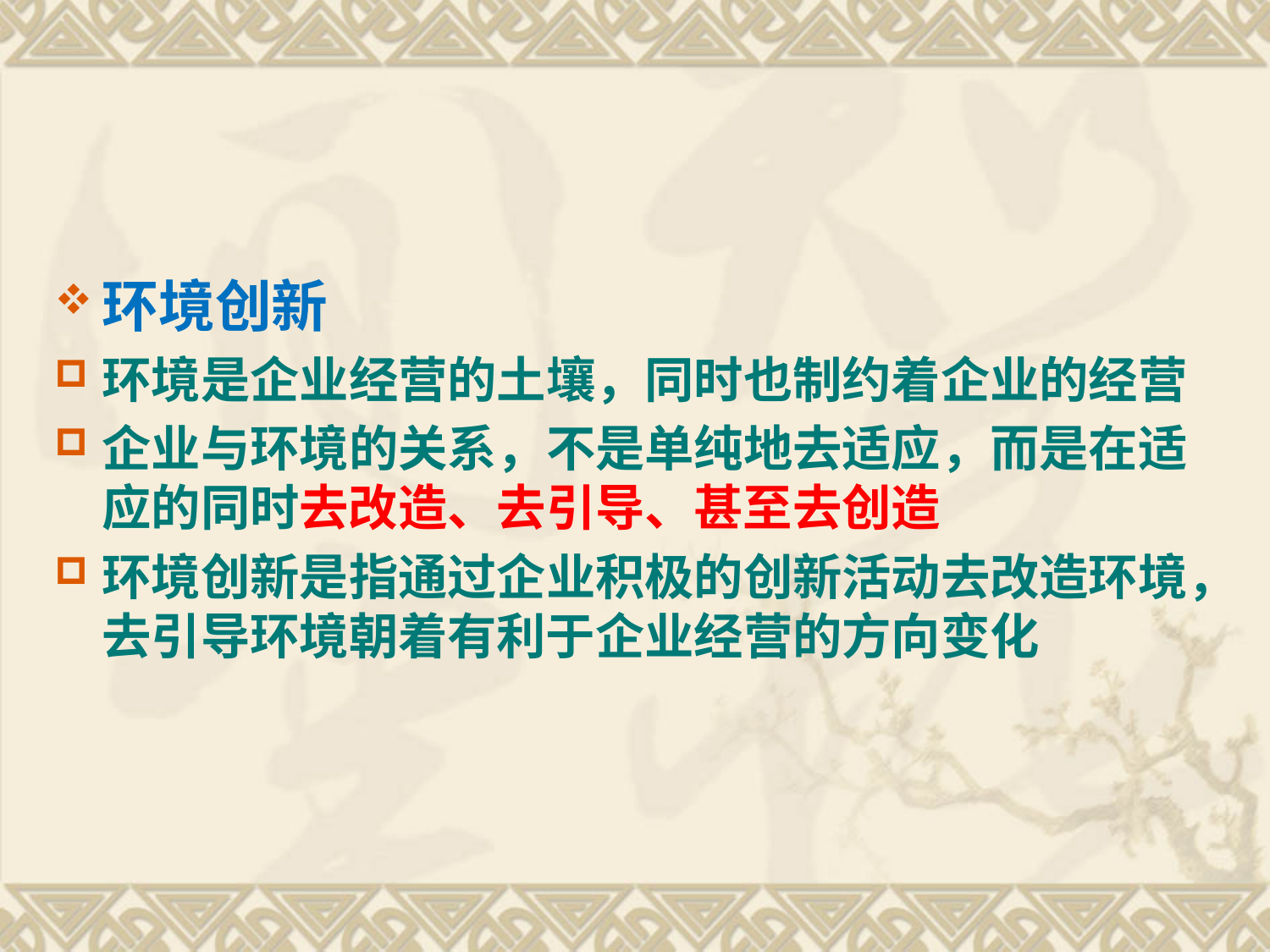

#
环境创新
环境是企业经营的土壤，同时也制约着企业的经营
企业与环境的关系，不是单纯地去适应，而是在适应的同时去改造、去引导、甚至去创造
环境创新是指通过企业积极的创新活动去改造环境，去引导环境朝着有利于企业经营的方向变化